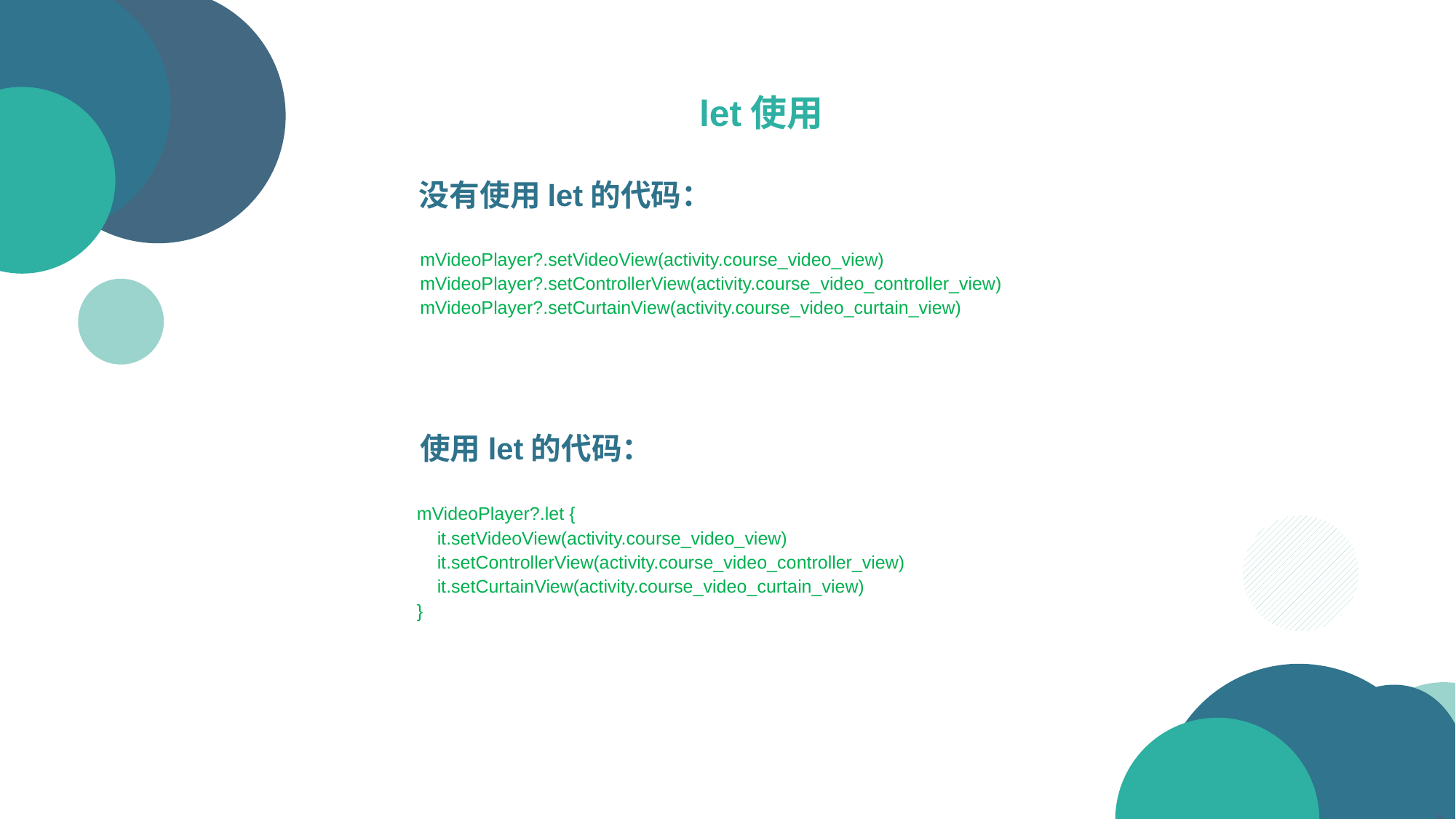

let使用
没有使用let的代码：
mVideoPlayer?.setVideoView(activity.course_video_view) mVideoPlayer?.setControllerView(activity.course_video_controller_view) mVideoPlayer?.setCurtainView(activity.course_video_curtain_view)
使用let的代码：
mVideoPlayer?.let {
    it.setVideoView(activity.course_video_view)
    it.setControllerView(activity.course_video_controller_view)
    it.setCurtainView(activity.course_video_curtain_view)
}